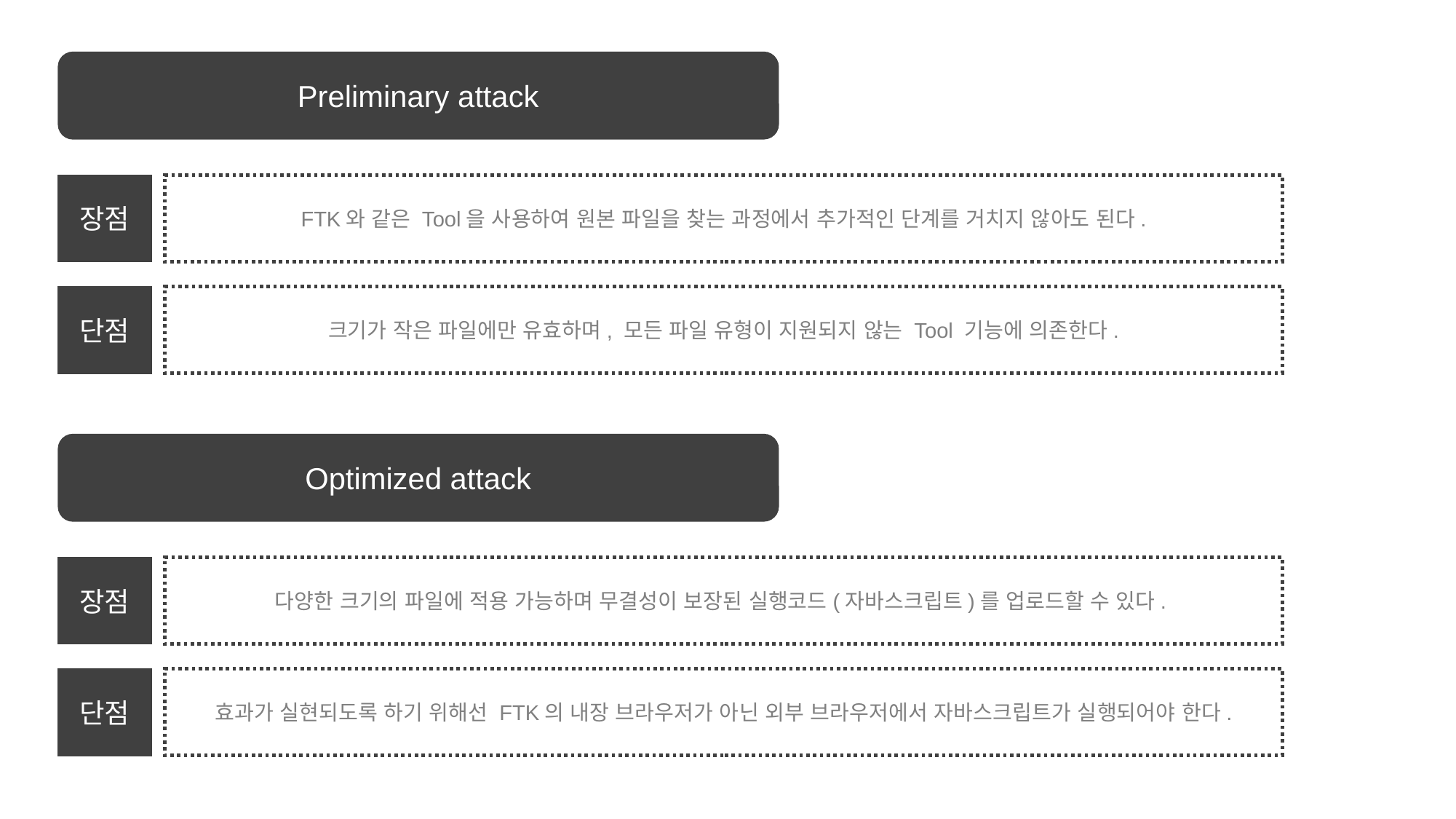

Preliminary attack
장점
FTK와 같은 Tool을 사용하여 원본 파일을 찾는 과정에서 추가적인 단계를 거치지 않아도 된다.
단점
크기가 작은 파일에만 유효하며, 모든 파일 유형이 지원되지 않는 Tool 기능에 의존한다.
Optimized attack
장점
다양한 크기의 파일에 적용 가능하며 무결성이 보장된 실행코드(자바스크립트)를 업로드할 수 있다.
단점
효과가 실현되도록 하기 위해선 FTK의 내장 브라우저가 아닌 외부 브라우저에서 자바스크립트가 실행되어야 한다.